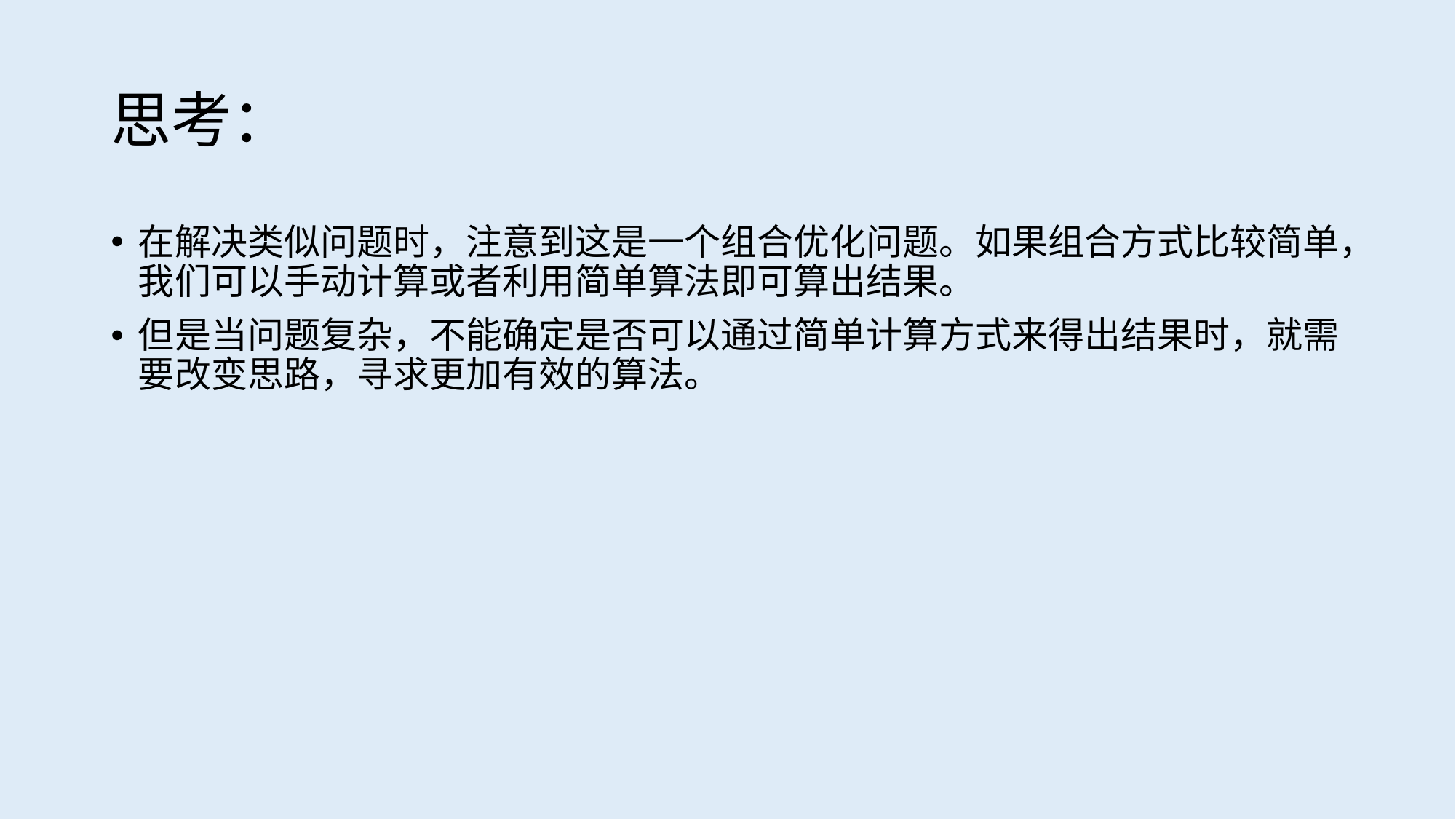

# 思考：
在解决类似问题时，注意到这是一个组合优化问题。如果组合方式比较简单，我们可以手动计算或者利用简单算法即可算出结果。
但是当问题复杂，不能确定是否可以通过简单计算方式来得出结果时，就需要改变思路，寻求更加有效的算法。